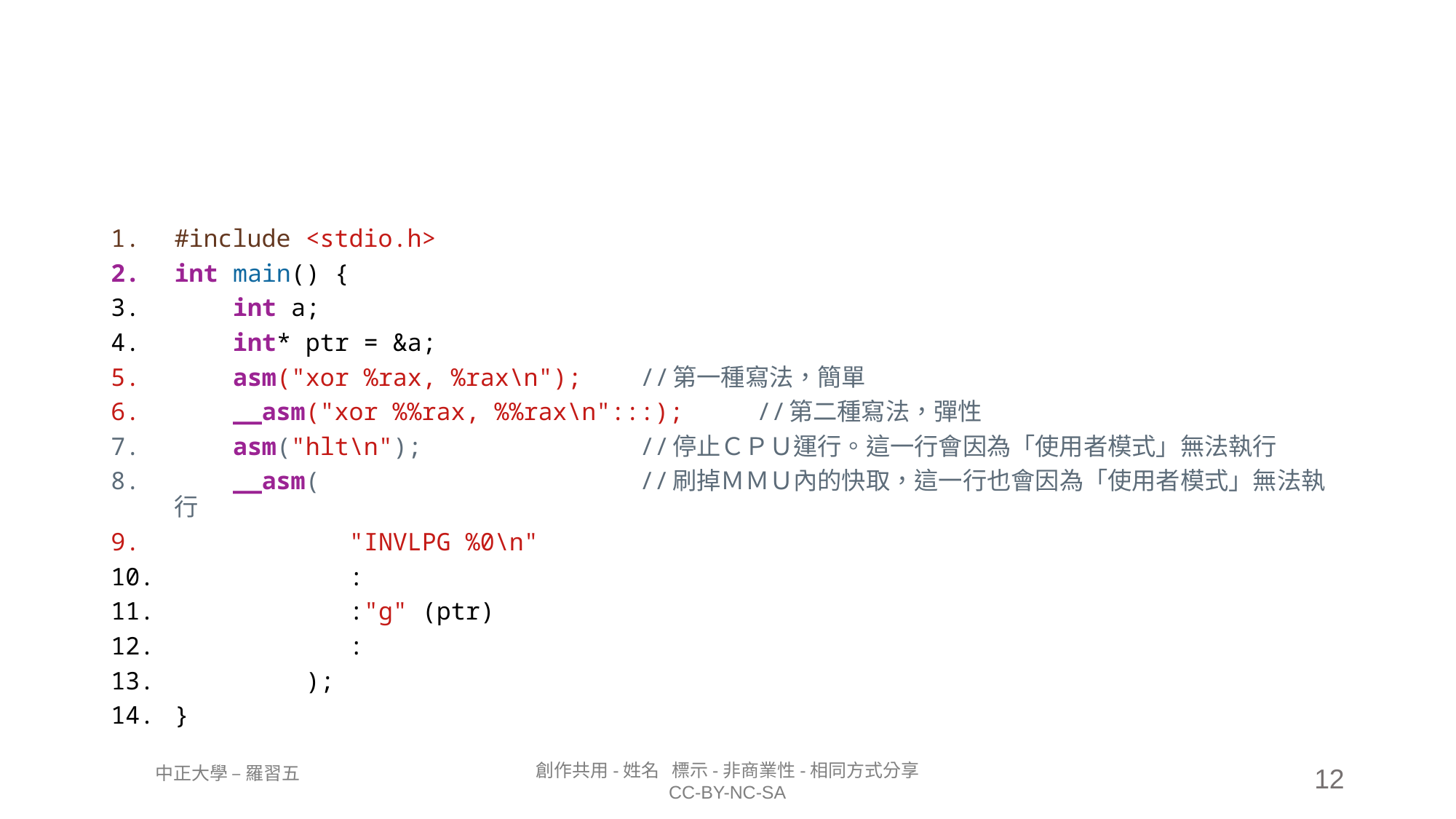

#
#include <stdio.h>
int main() {
    int a;
    int* ptr = &a;
    asm("xor %rax, %rax\n");    //第一種寫法，簡單
    __asm("xor %%rax, %%rax\n":::);     //第二種寫法，彈性
    asm("hlt\n");               //停止ＣＰＵ運行。這一行會因為「使用者模式」無法執行
    __asm(                      //刷掉ＭＭＵ內的快取，這一行也會因為「使用者模式」無法執行
            "INVLPG %0\n"
            :
            :"g" (ptr)
            :
         );
}